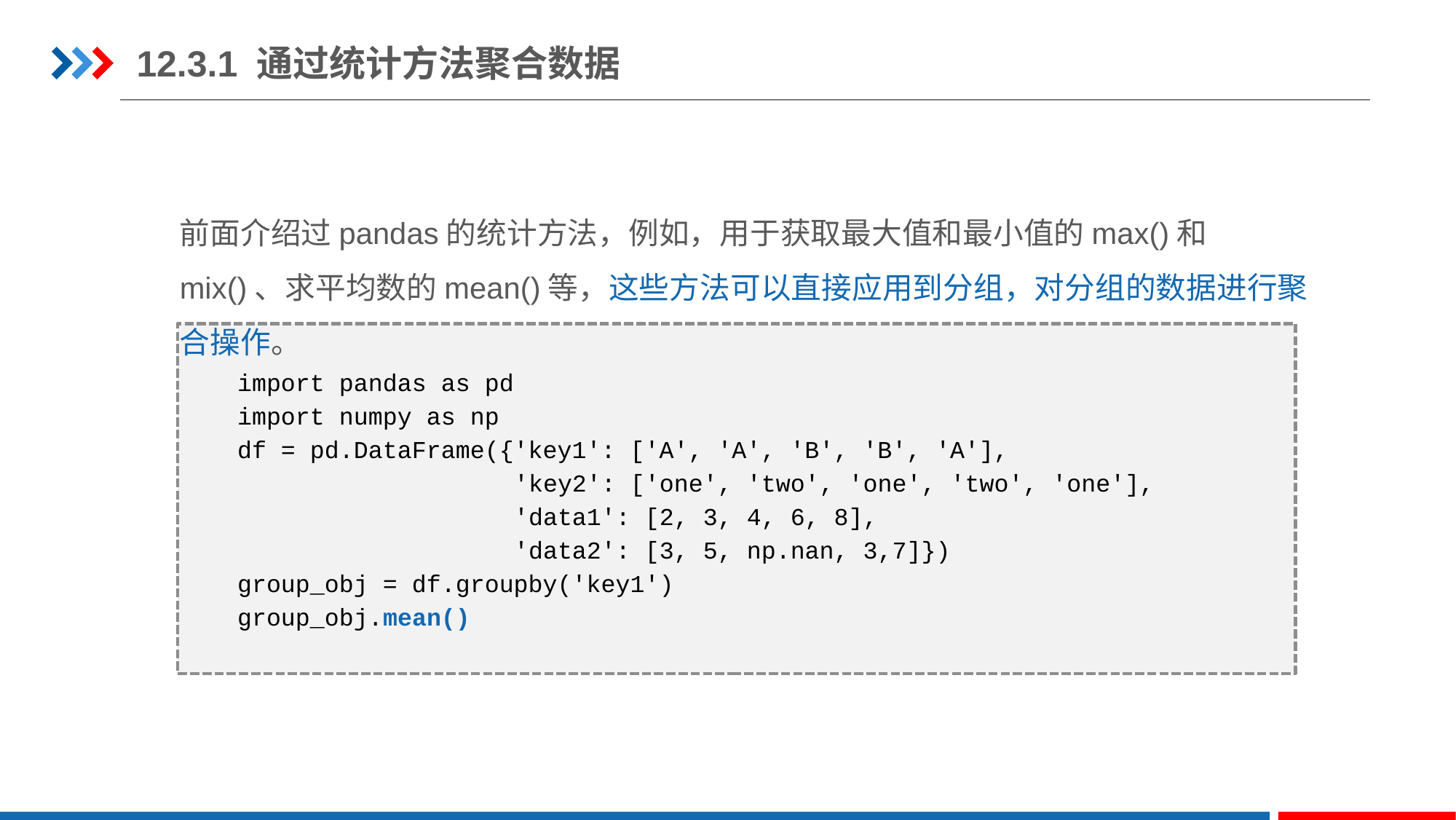

12.3.1 通过统计方法聚合数据
前面介绍过pandas的统计方法，例如，用于获取最大值和最小值的max()和mix()、求平均数的mean()等，这些方法可以直接应用到分组，对分组的数据进行聚合操作。

import pandas as pd
import numpy as np
df = pd.DataFrame({'key1': ['A', 'A', 'B', 'B', 'A'],
                   'key2': ['one', 'two', 'one', 'two', 'one'],
                   'data1': [2, 3, 4, 6, 8],
                   'data2': [3, 5, np.nan, 3,7]})
group_obj = df.groupby('key1')
group_obj.mean()